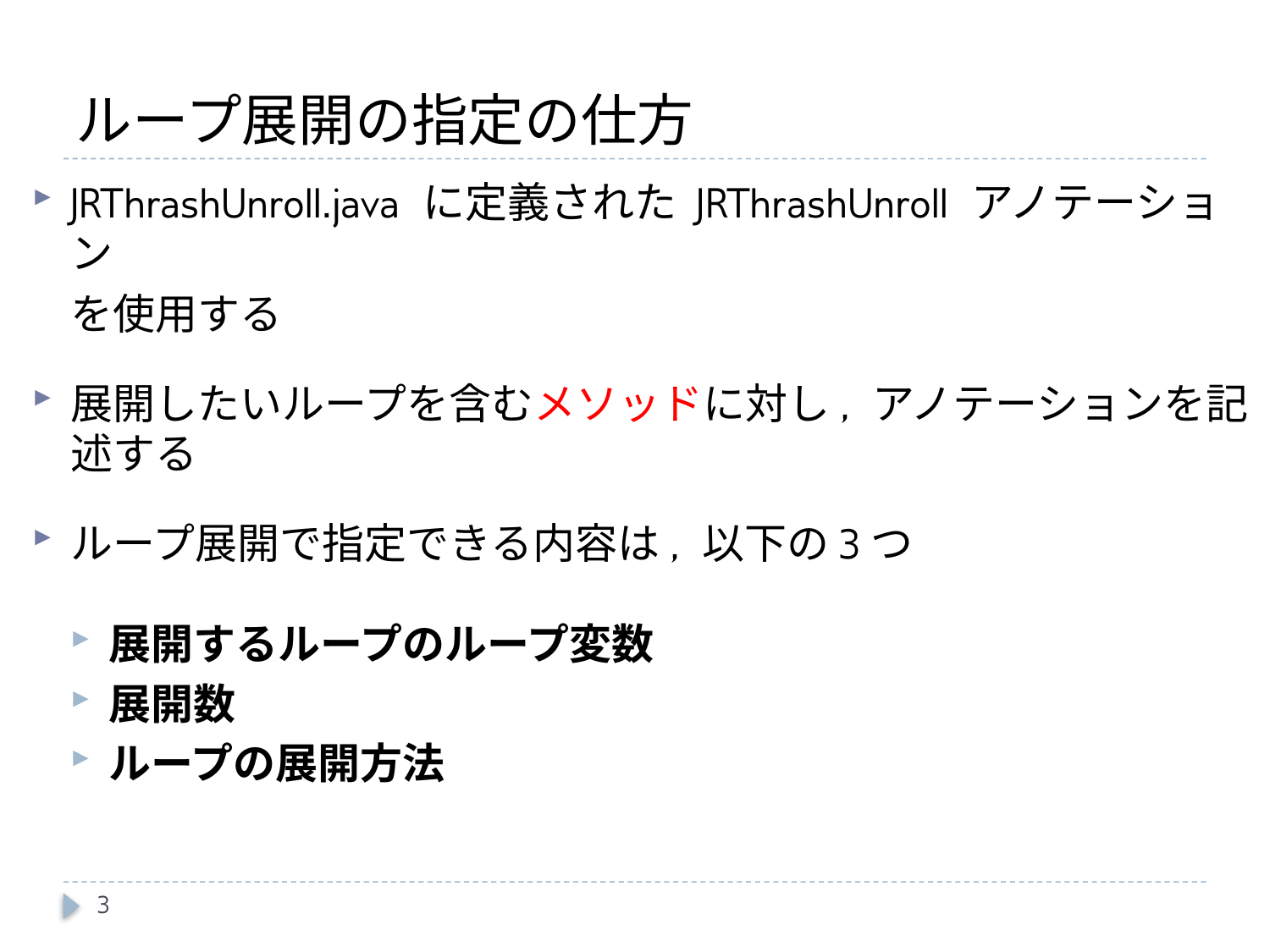

# ループ展開の指定の仕方
JRThrashUnroll.java に定義された JRThrashUnroll アノテーション
	を使用する

展開したいループを含むメソッドに対し, アノテーションを記述する

ループ展開で指定できる内容は, 以下の3つ

展開するループのループ変数
展開数
ループの展開方法
3